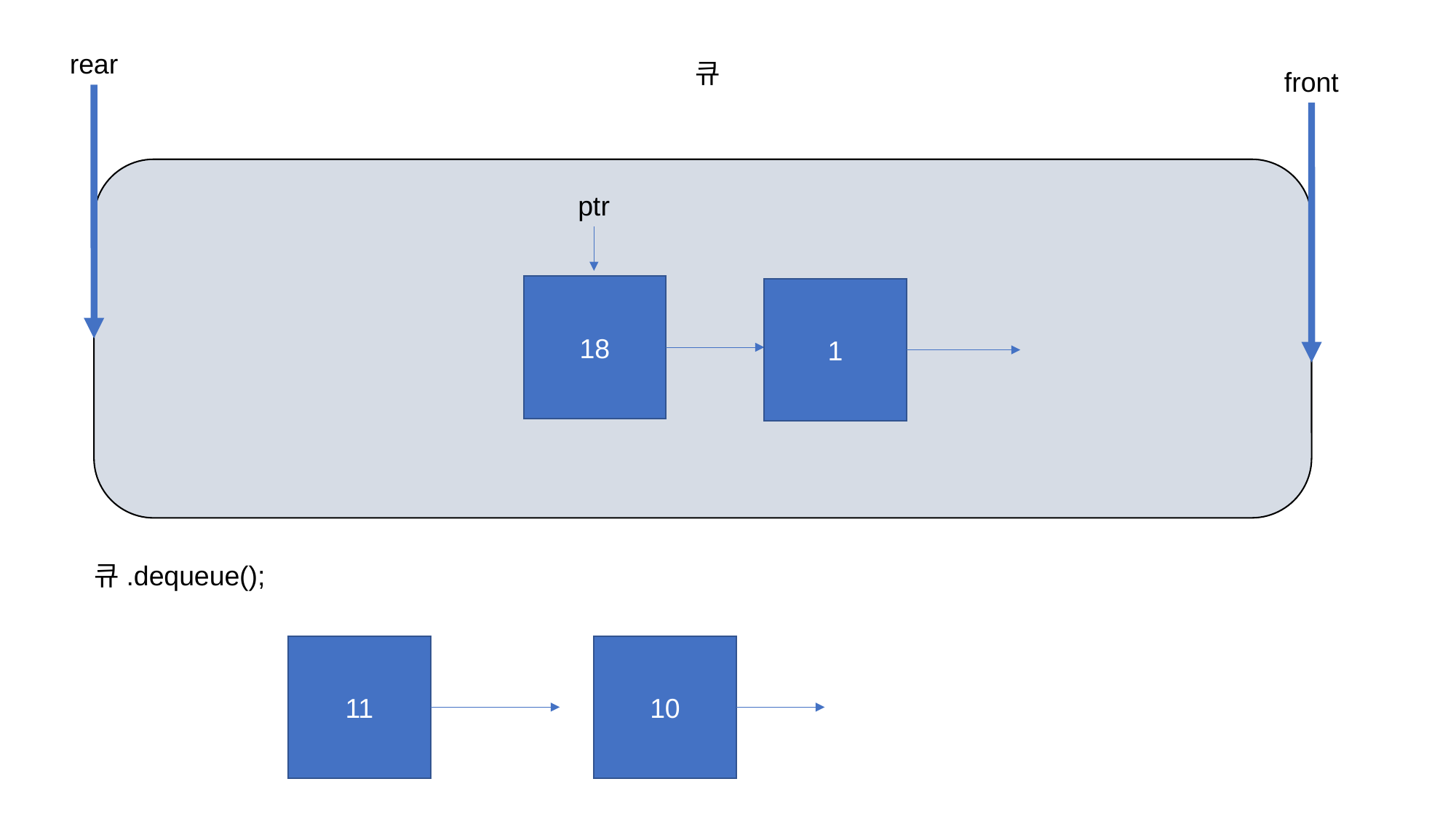

rear
큐
front

ptr
18
1
큐.dequeue();
11
10